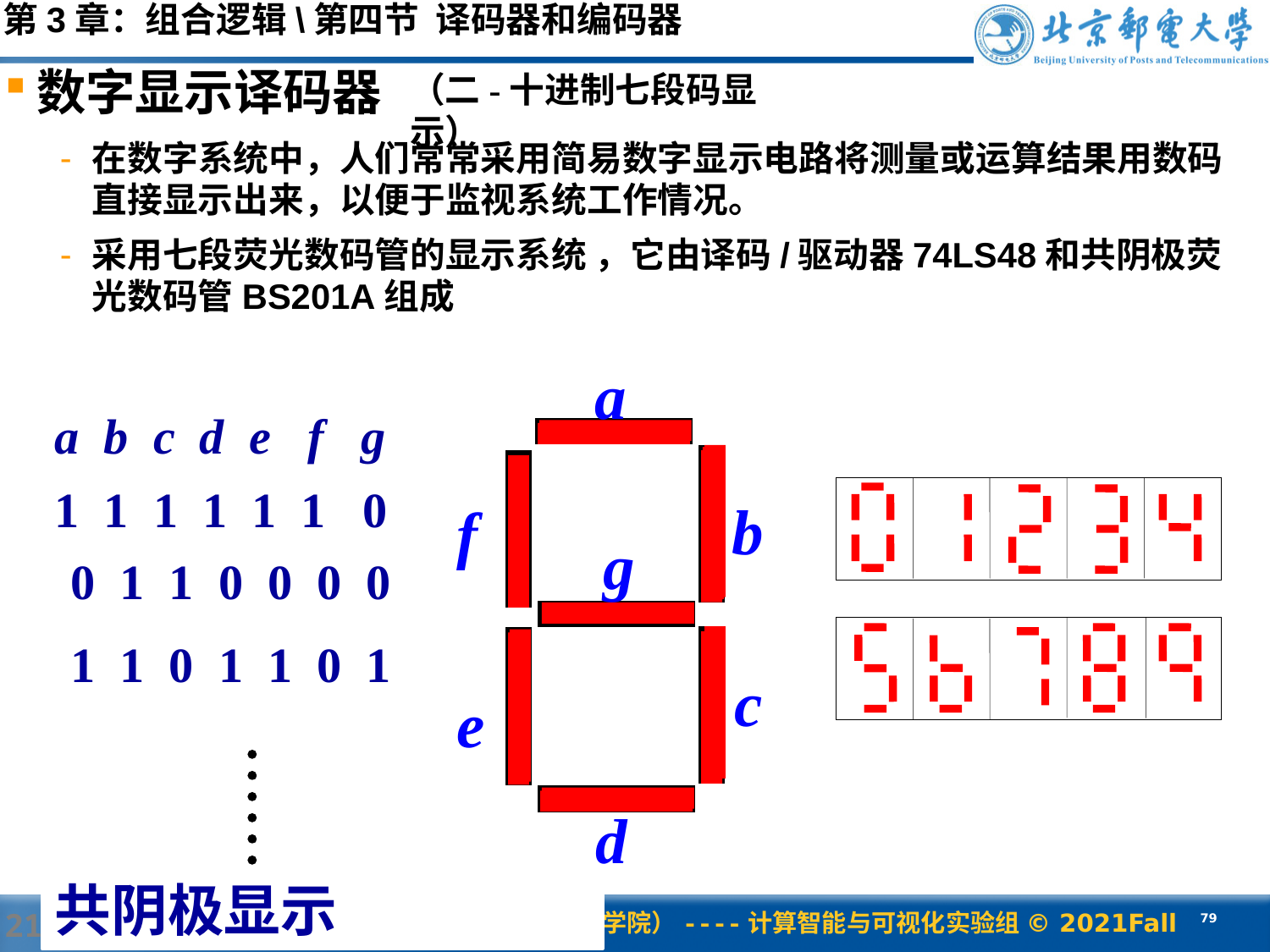

第3章：组合逻辑\第四节  译码器和编码器
（二-十进制七段码显示）
数字显示译码器
在数字系统中，人们常常采用简易数字显示电路将测量或运算结果用数码直接显示出来，以便于监视系统工作情况。
采用七段荧光数码管的显示系统 ，它由译码/驱动器74LS48和共阴极荧光数码管BS201A组成

a

a  b  c  d  e   f   g

1  1  1  1  1  1   0

b
f
g

0  1  1  0  0  0  0
1  1  0  1  1  0  1

c
e
……

……
d
共阴极显示